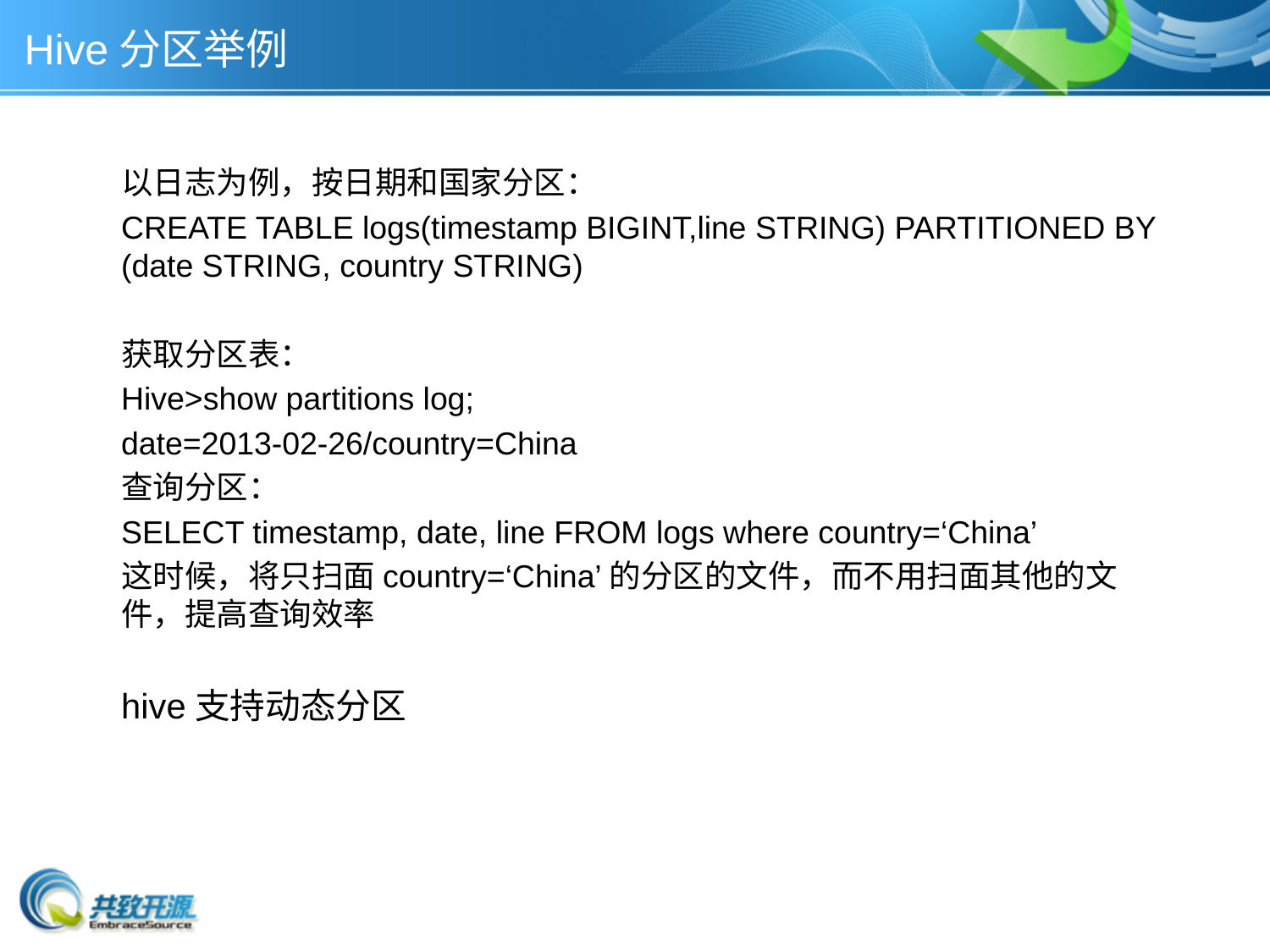

Hive分区举例
以日志为例，按日期和国家分区：
CREATE TABLE logs(timestamp BIGINT,line STRING) PARTITIONED BY (date STRING, country STRING)

获取分区表：
Hive>show partitions log;
date=2013-02-26/country=China
查询分区：
SELECT timestamp, date, line FROM logs where country=‘China’
这时候，将只扫面country=‘China’的分区的文件，而不用扫面其他的文件，提高查询效率

hive支持动态分区